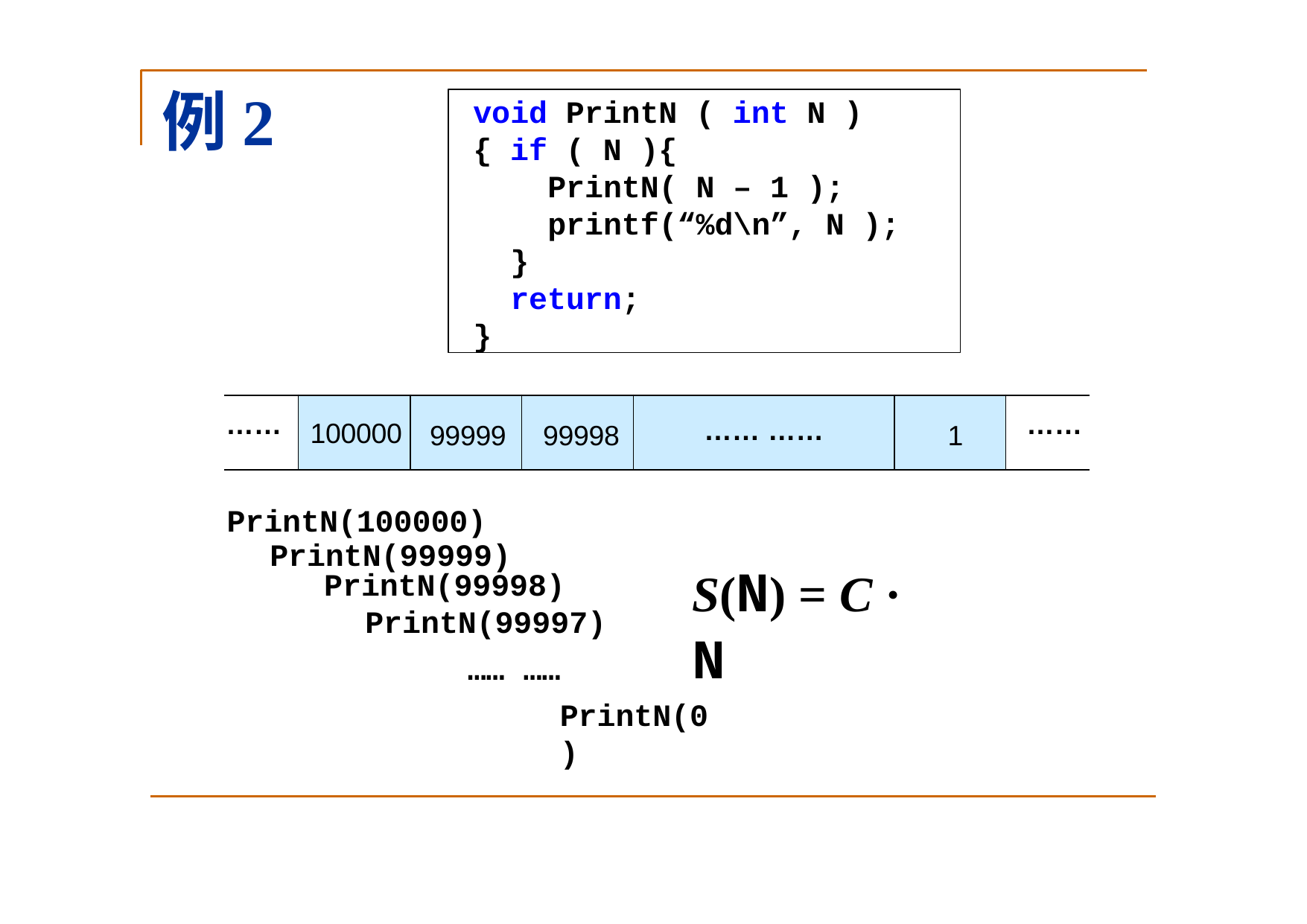

# 例2
void PrintN ( int N )
{ if ( N ){
PrintN( N – 1 );  printf(“%d\n”, N );
}
return;
}
| …… |  |  |  | …… …… |  | …… |
| --- | --- | --- | --- | --- | --- | --- |
100000
99999
99998
1
PrintN(100000)
PrintN(99999)
S(N) = C · N
 PrintN(99998)
PrintN(99997)
…… ……
PrintN(0)